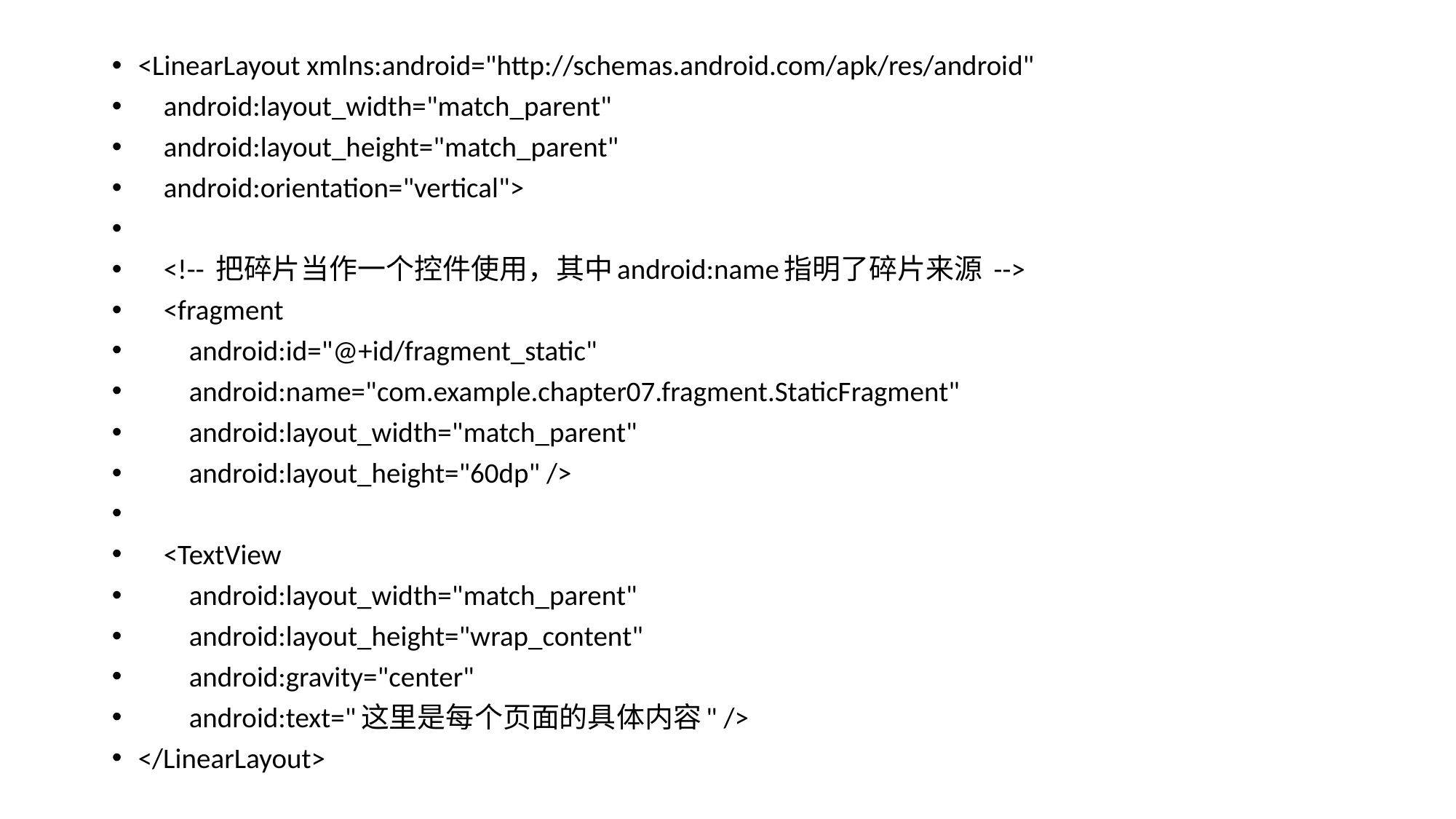

<LinearLayout xmlns:android="http://schemas.android.com/apk/res/android"
    android:layout_width="match_parent"
    android:layout_height="match_parent"
    android:orientation="vertical">

    <!-- 把碎片当作一个控件使用，其中android:name指明了碎片来源 -->
    <fragment
        android:id="@+id/fragment_static"
        android:name="com.example.chapter07.fragment.StaticFragment"
        android:layout_width="match_parent"
        android:layout_height="60dp" />

    <TextView
        android:layout_width="match_parent"
        android:layout_height="wrap_content"
        android:gravity="center"
        android:text="这里是每个页面的具体内容" />
</LinearLayout>